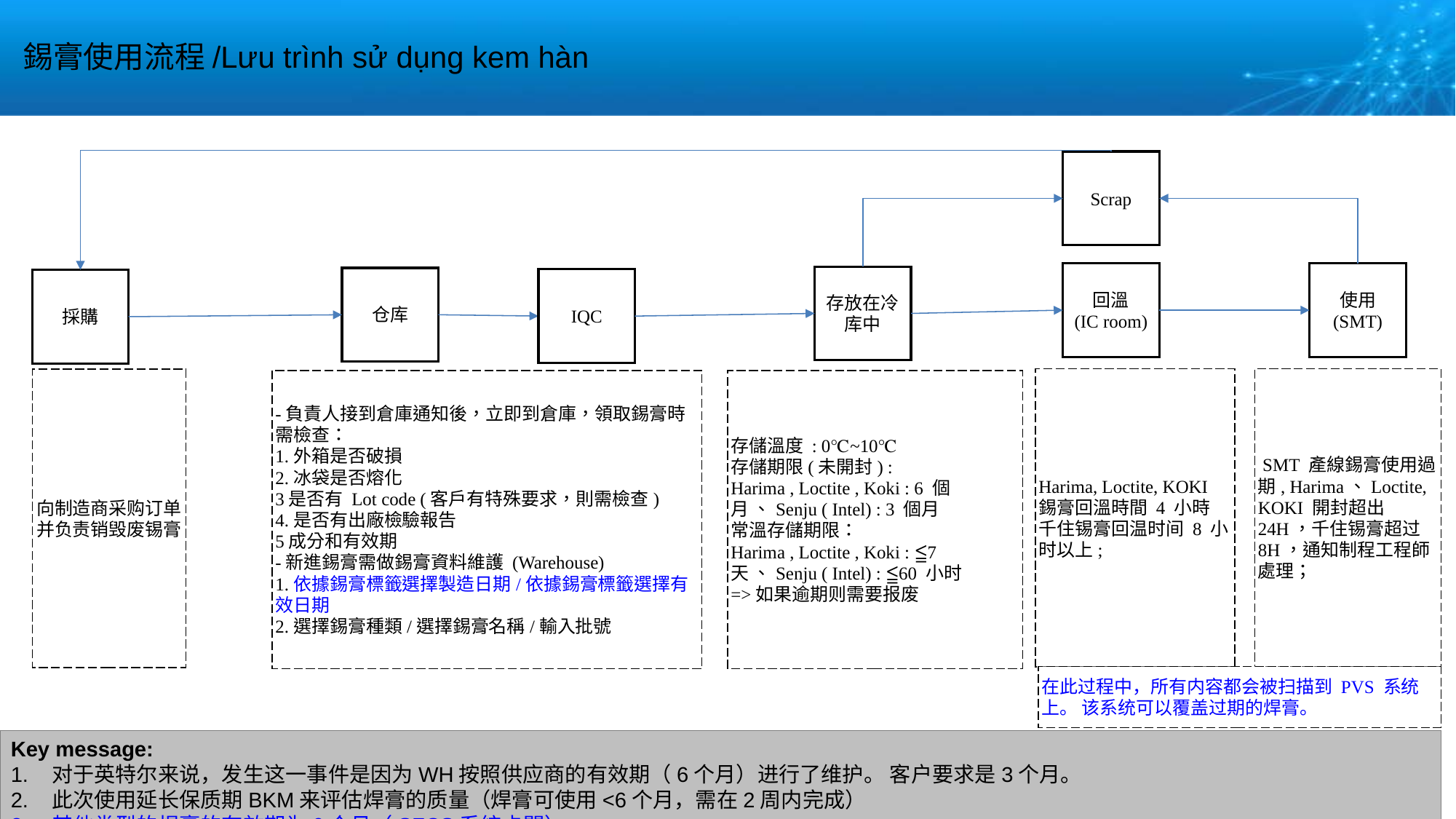

錫膏使用流程/Lưu trình sử dụng kem hàn
Scrap
回溫
(IC room)
使用
(SMT)
存放在冷库中
仓库
IQC
採購
Harima, Loctite, KOKI 錫膏回溫時間 4 小時
千住锡膏回温时间 8 小时以上;
 SMT 產線錫膏使用過期, Harima、Loctite, KOKI 開封超出 24H，千住锡膏超过8H，通知制程工程師處理；
向制造商采购订单并负责销毁废锡膏
-負責人接到倉庫通知後，立即到倉庫，領取錫膏時需檢查：
1.外箱是否破損
2.冰袋是否熔化
3是否有 Lot code (客戶有特殊要求，則需檢查)
4.是否有出廠檢驗報告
5成分和有效期
-新進錫膏需做錫膏資料維護 (Warehouse)
1.依據錫膏標籤選擇製造日期/依據錫膏標籤選擇有效日期
2.選擇錫膏種類/選擇錫膏名稱/輸入批號
存儲溫度 : 0℃~10℃
存儲期限(未開封) :
Harima , Loctite , Koki : 6 個月 、Senju ( Intel) : 3 個月
常溫存儲期限：
Harima , Loctite , Koki : ≦7 天 、Senju ( Intel) : ≦60 小时
=>如果逾期则需要报废
在此过程中，所有内容都会被扫描到 PVS 系统上。 该系统可以覆盖过期的焊膏。
Key message:
对于英特尔来说，发生这一事件是因为WH按照供应商的有效期（6个月）进行了维护。 客户要求是3个月。
此次使用延长保质期BKM来评估焊膏的质量（焊膏可使用<6个月，需在2周内完成）
其他类型的焊膏的有效期为6个月（SFCS系統卡關）
Intel使用的錫膏SFCS進行系統設定2.5小時預警提示，超過3小時將無法上綫使用，倉庫，錫膏房，SMT通知ME，ME通知客戶，按照客戶要求進行驗證，待客戶同意后方可進行延期3個月使用（SFCS程式預計11/21完成）